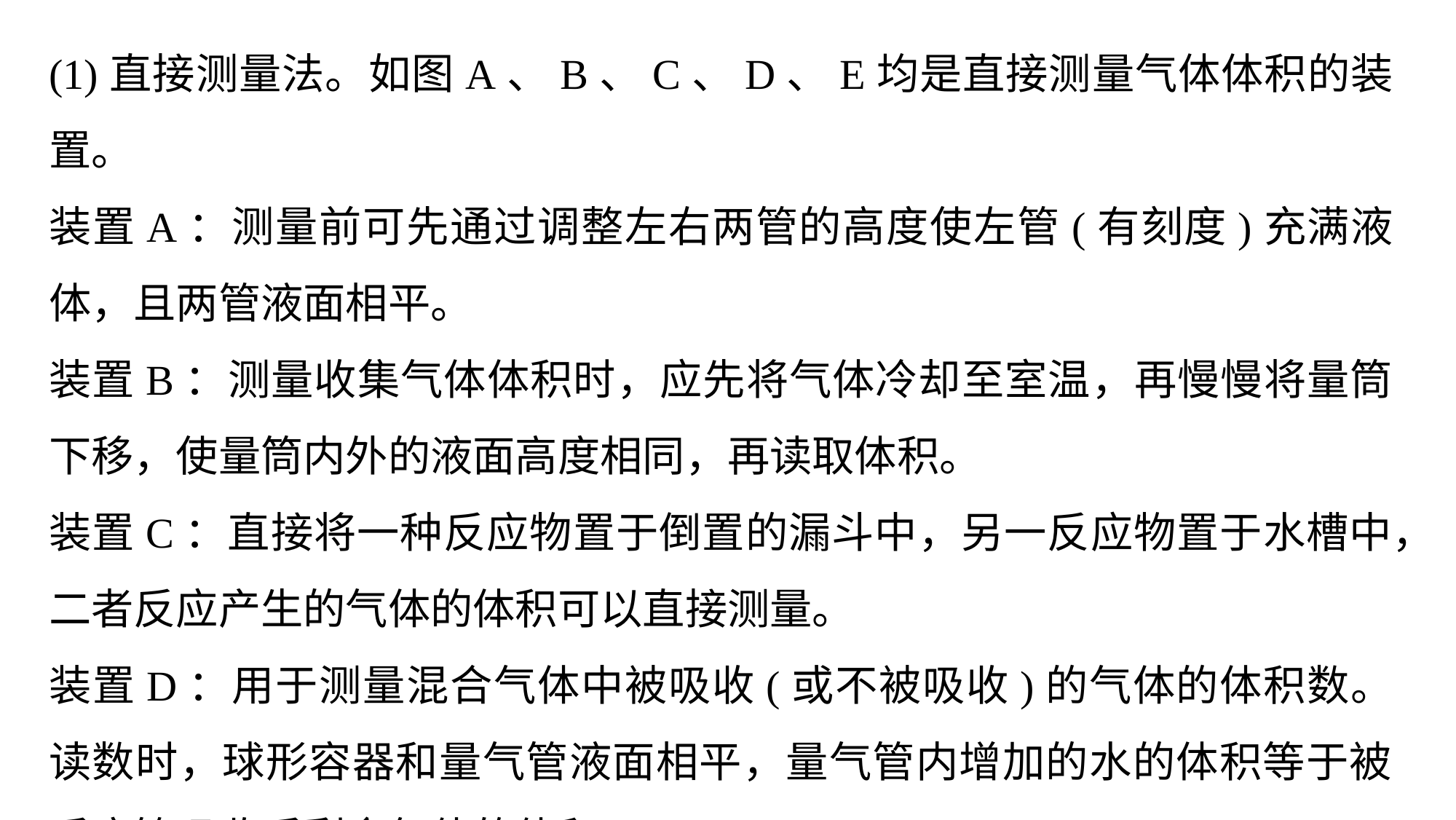

(1)直接测量法。如图A、B、C、D、E均是直接测量气体体积的装置。
装置A：测量前可先通过调整左右两管的高度使左管(有刻度)充满液体，且两管液面相平。
装置B：测量收集气体体积时，应先将气体冷却至室温，再慢慢将量筒下移，使量筒内外的液面高度相同，再读取体积。
装置C：直接将一种反应物置于倒置的漏斗中，另一反应物置于水槽中，二者反应产生的气体的体积可以直接测量。
装置D：用于测量混合气体中被吸收(或不被吸收)的气体的体积数。读数时，球形容器和量气管液面相平，量气管内增加的水的体积等于被反应管吸收后剩余气体的体积。